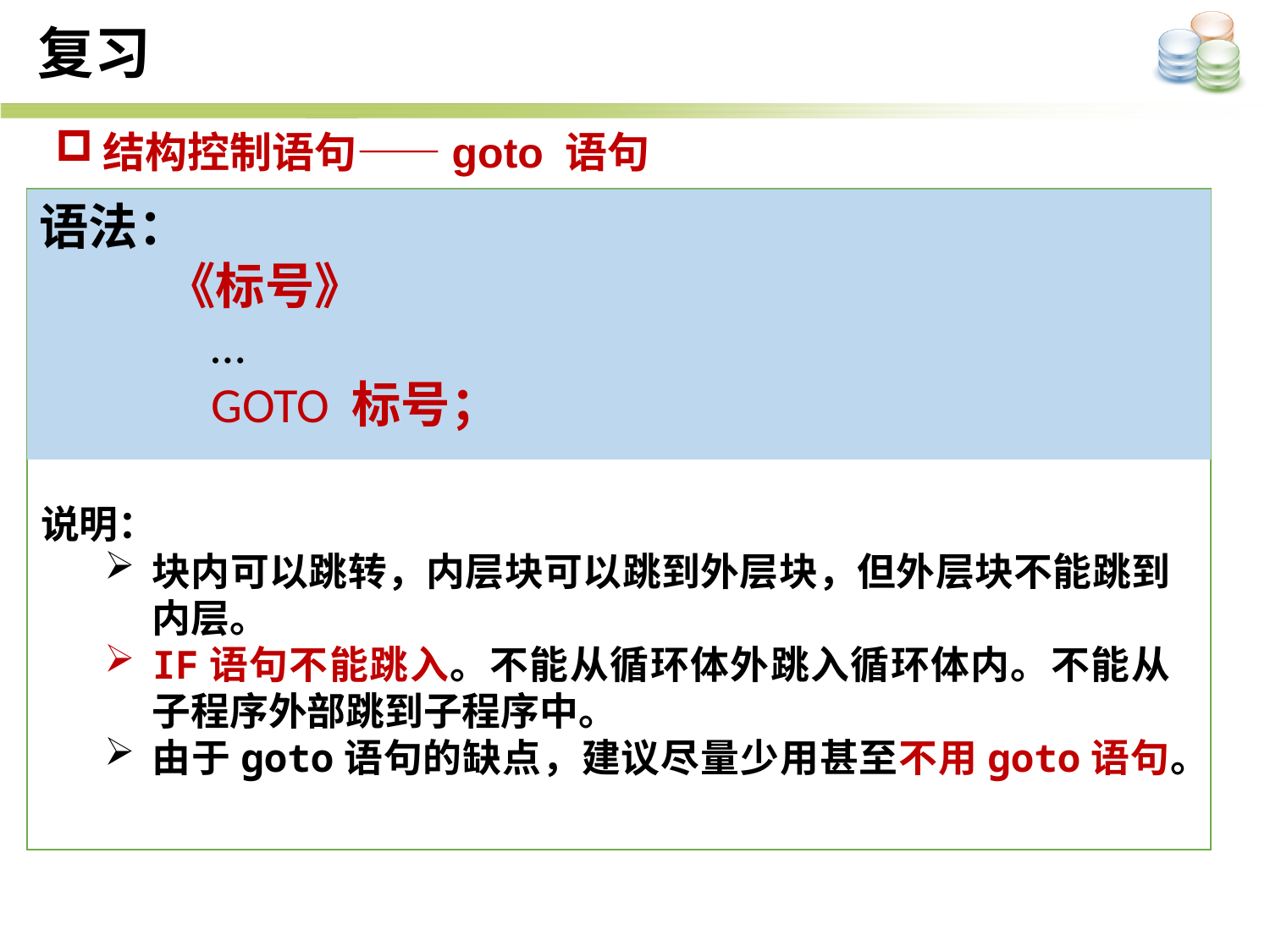

复习
结构控制语句——goto 语句

语法：
《标号》
    …
    GOTO 标号；

说明：
块内可以跳转，内层块可以跳到外层块，但外层块不能跳到内层。
IF语句不能跳入。不能从循环体外跳入循环体内。不能从子程序外部跳到子程序中。
由于goto语句的缺点，建议尽量少用甚至不用goto语句。
13